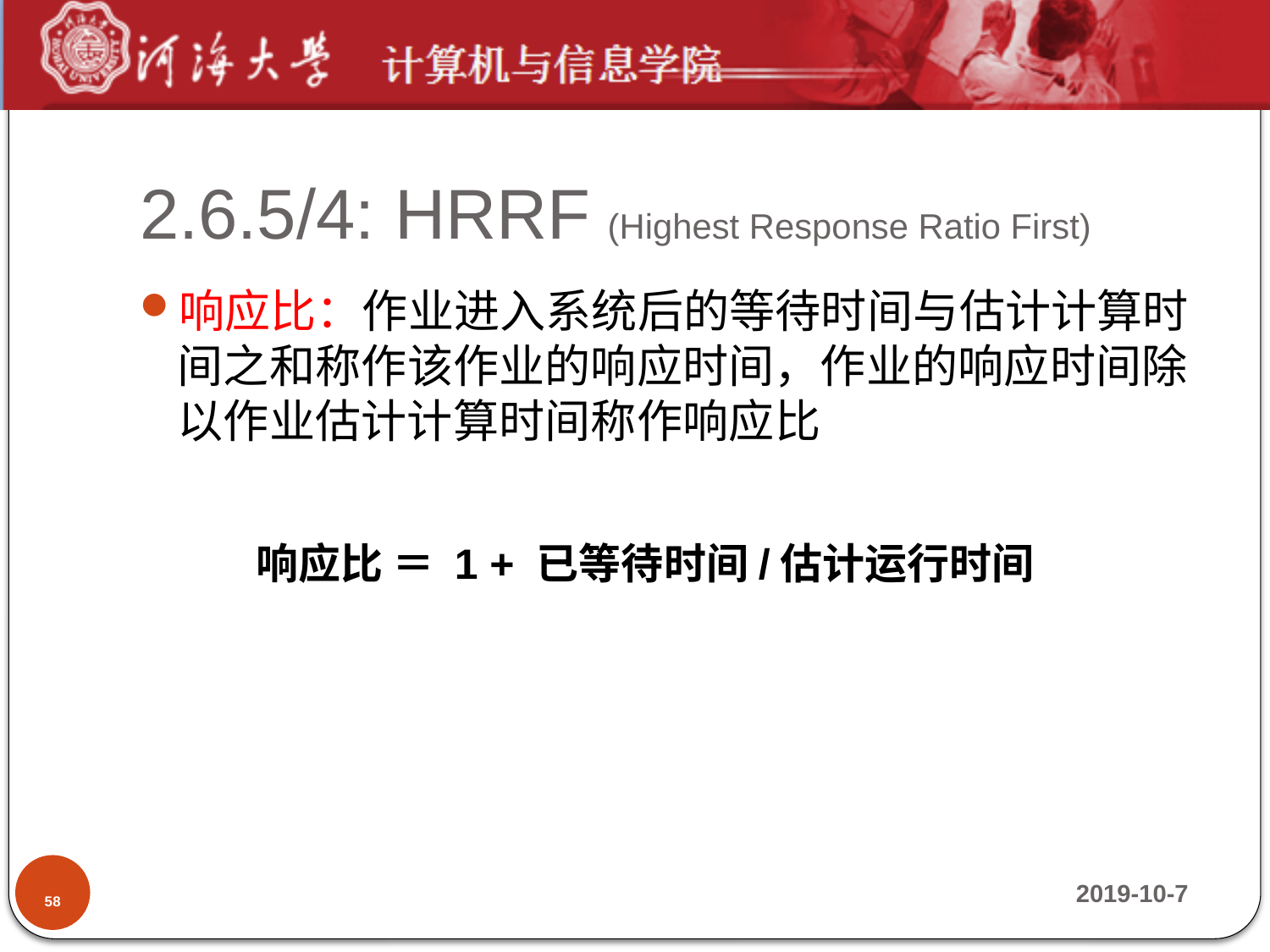

# 2.6.5/4: HRRF (Highest Response Ratio First)
响应比：作业进入系统后的等待时间与估计计算时间之和称作该作业的响应时间，作业的响应时间除以作业估计计算时间称作响应比
响应比 ＝ 1 + 已等待时间/估计运行时间
58
2019-10-7